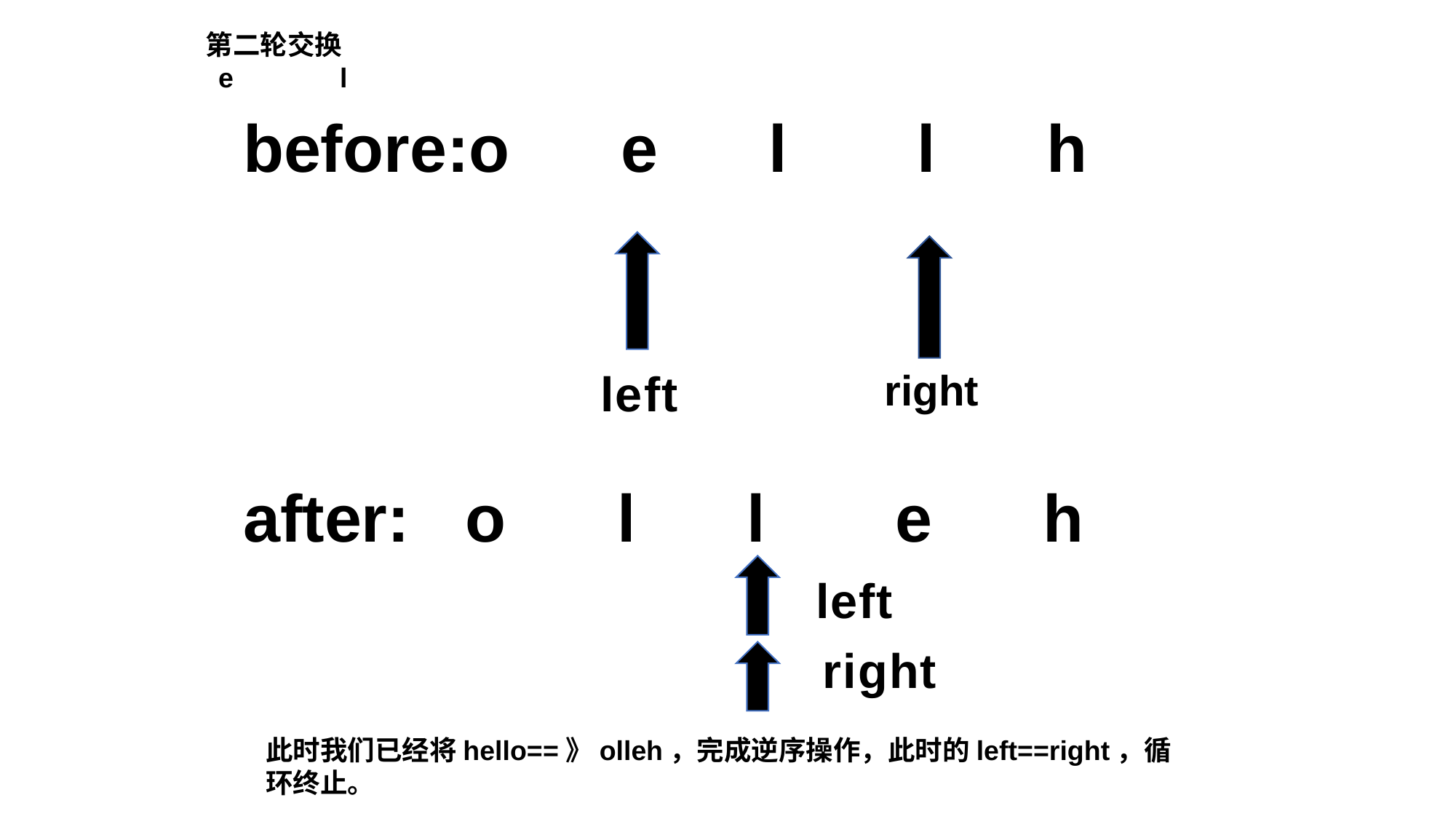

第二轮交换
 e              l
before:o      e      l       l      h

left
right
after:   o      l      l       e      h

left
right

此时我们已经将hello==》olleh，完成逆序操作，此时的left==right，循环终止。